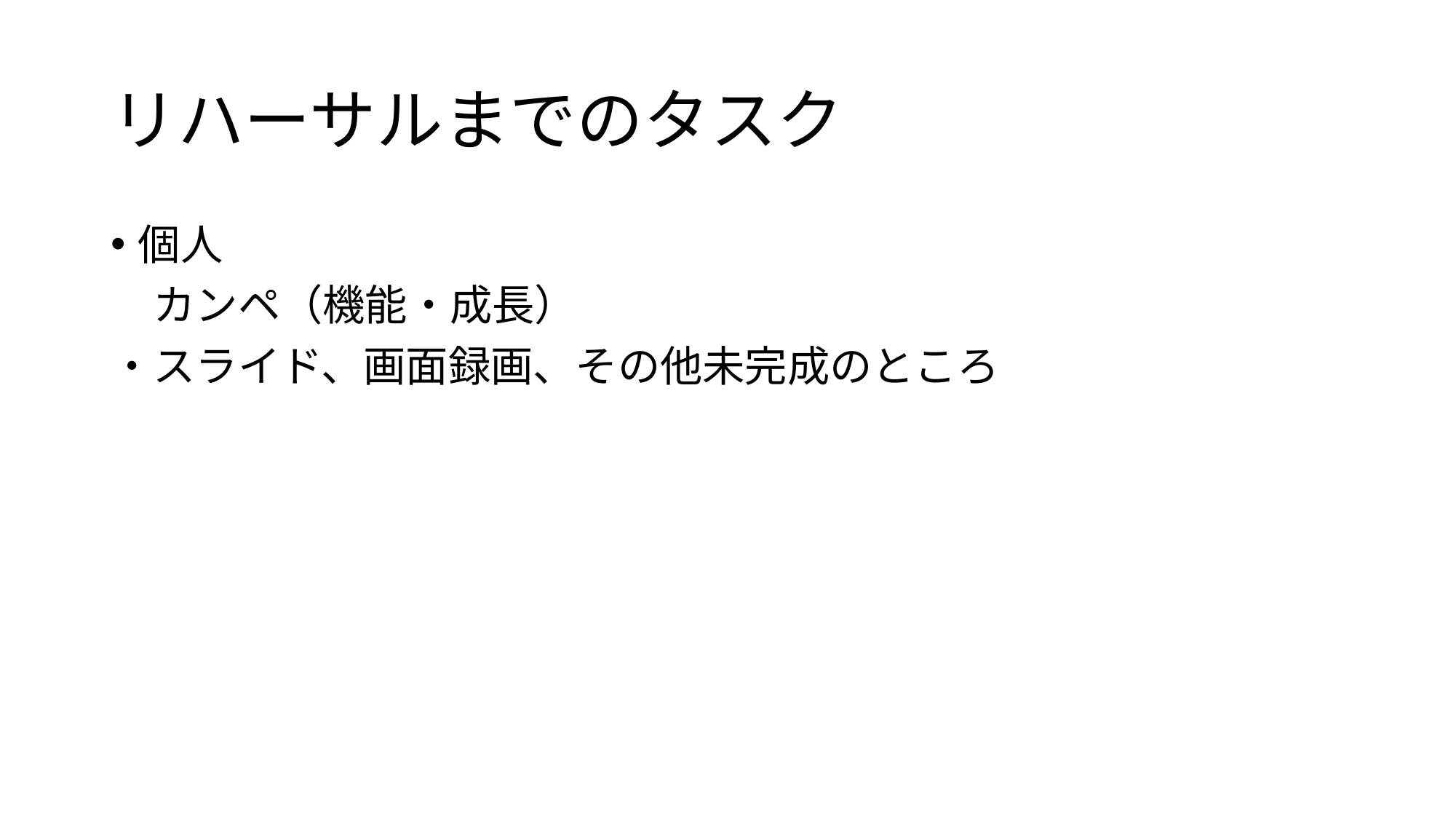

# リハーサルまでのタスク
個人
　カンペ（機能・成長）
・スライド、画面録画、その他未完成のところ